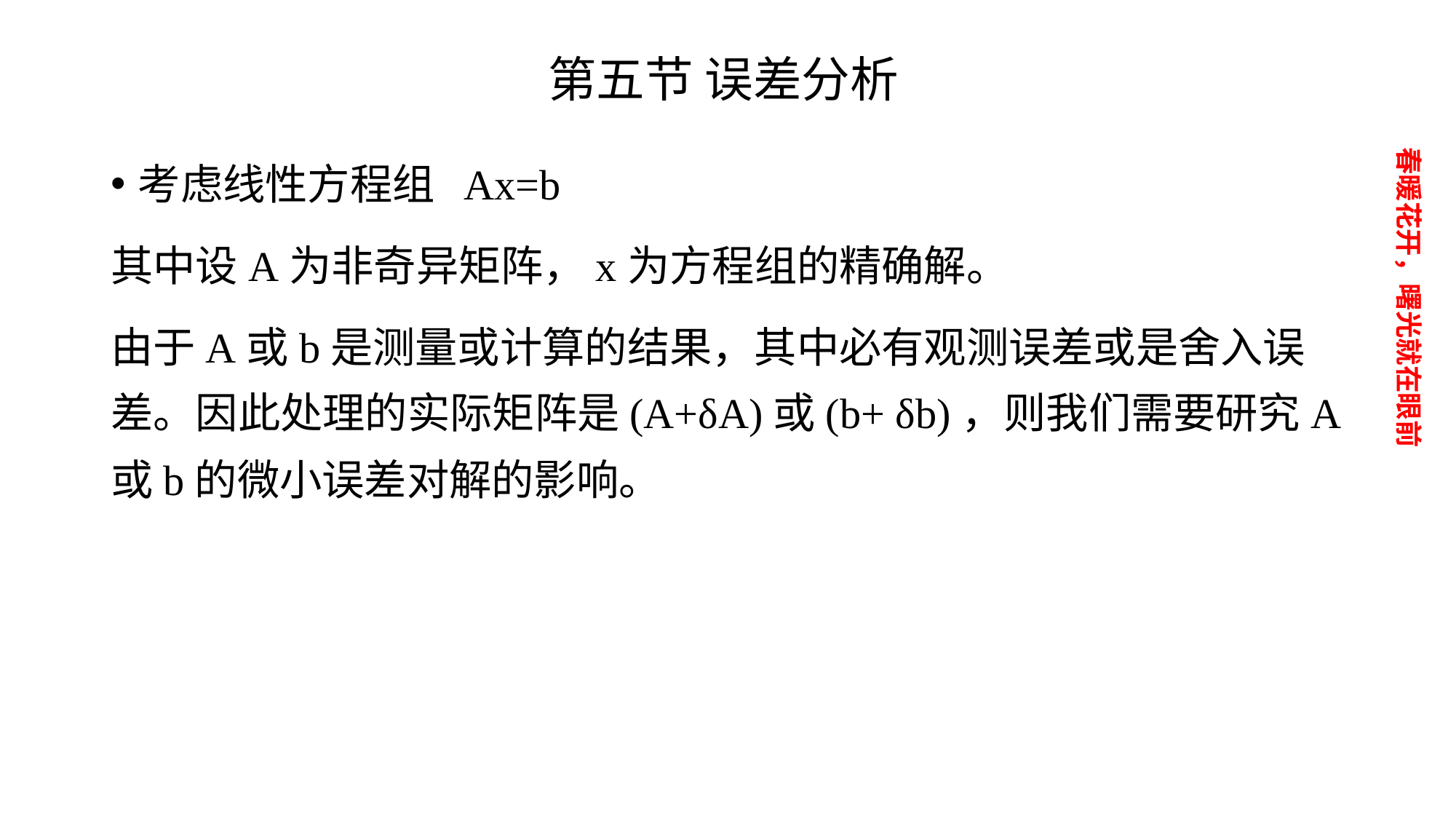

# 第五节 误差分析
考虑线性方程组  Ax=b
其中设A为非奇异矩阵，x为方程组的精确解。
由于A或b是测量或计算的结果，其中必有观测误差或是舍入误差。因此处理的实际矩阵是(A+δA)或(b+ δb)，则我们需要研究A或b的微小误差对解的影响。